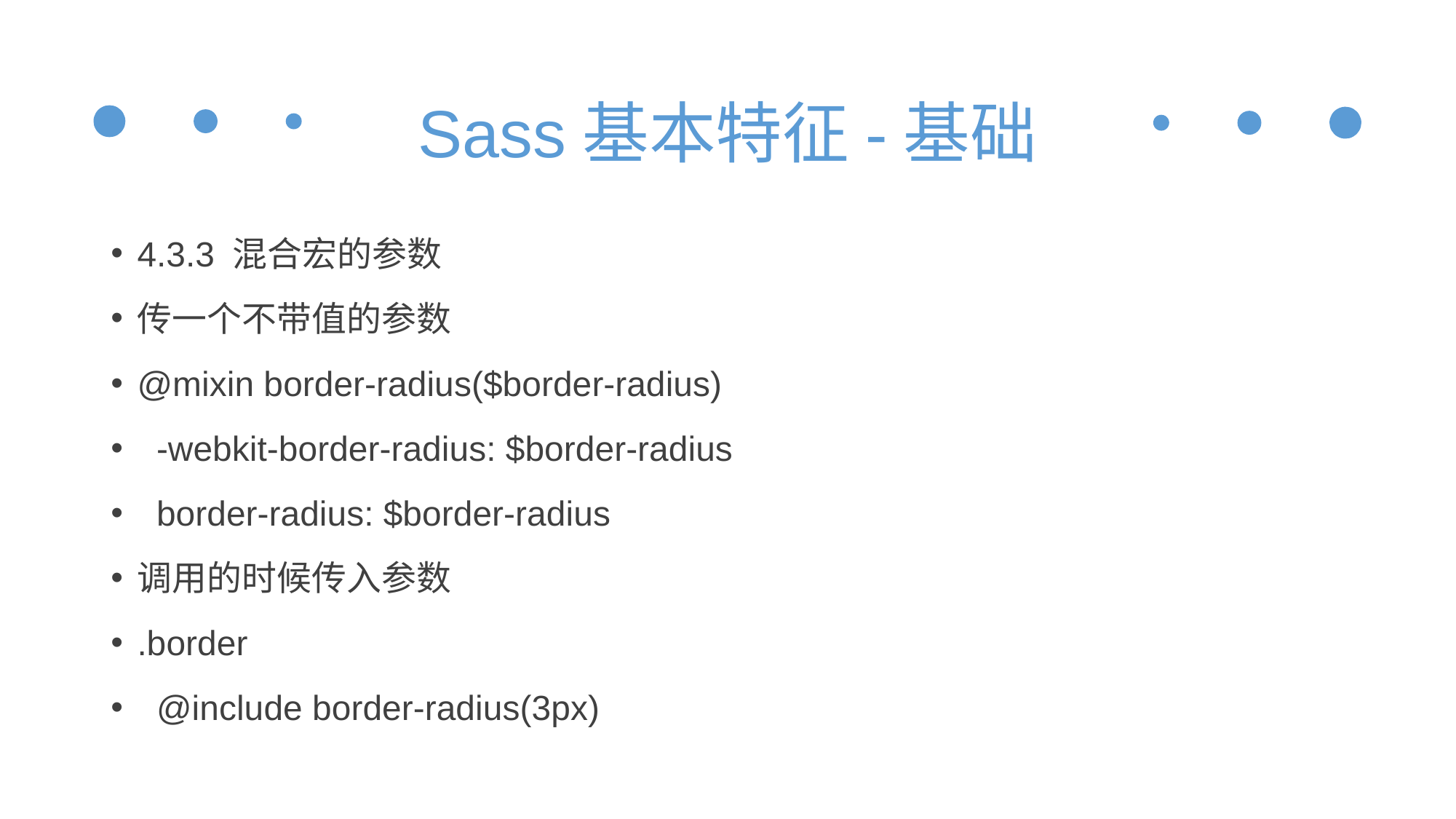

# Sass基本特征-基础
4.3.3 混合宏的参数
传一个不带值的参数
@mixin border-radius($border-radius)
  -webkit-border-radius: $border-radius
  border-radius: $border-radius
调用的时候传入参数
.border
  @include border-radius(3px)